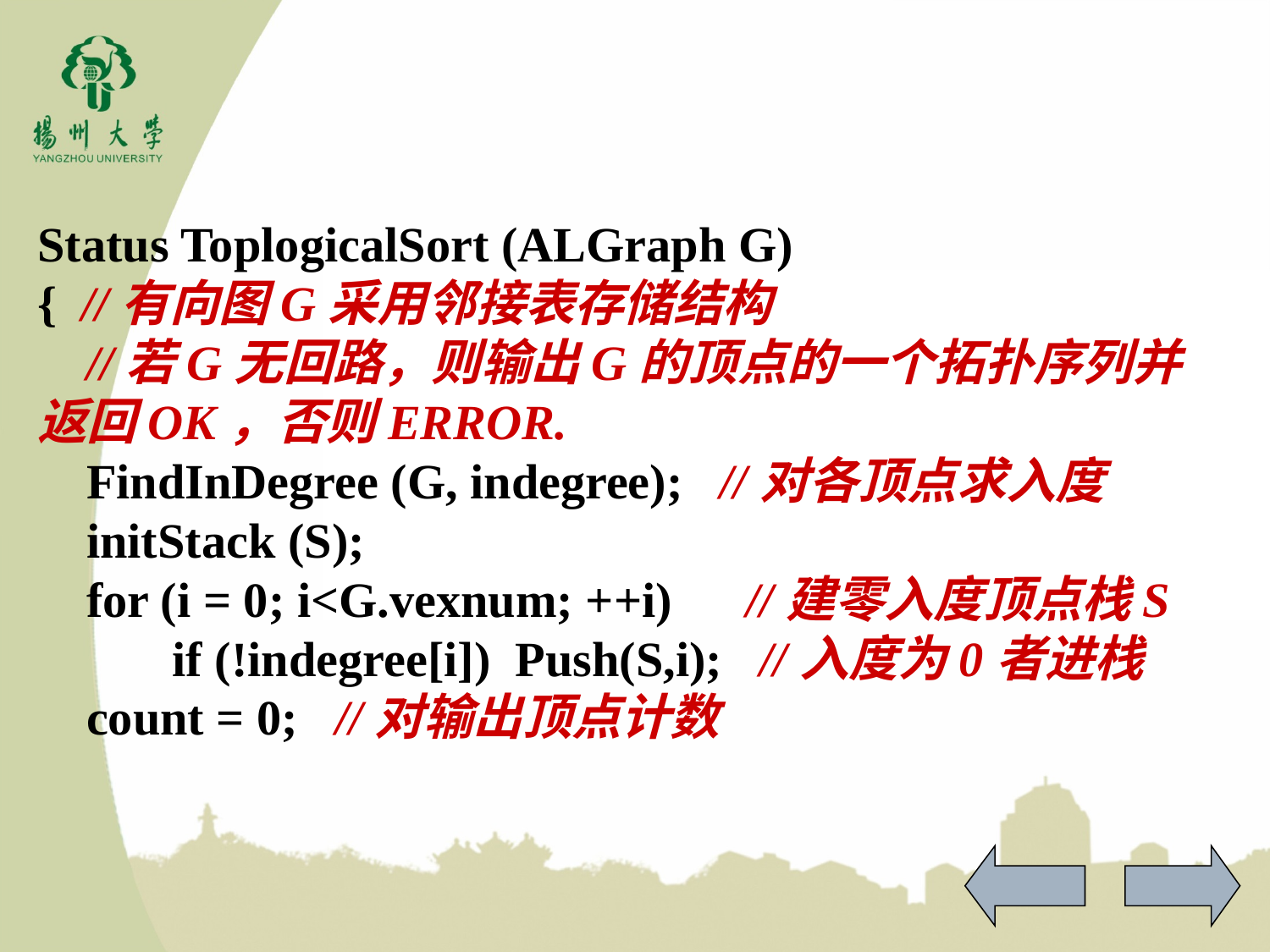

Status ToplogicalSort (ALGraph G)
{  //有向图G采用邻接表存储结构
    //若G无回路，则输出G的顶点的一个拓扑序列并返回OK，否则ERROR.
    FindInDegree (G, indegree);   //对各顶点求入度
    initStack (S);
    for (i = 0; i<G.vexnum; ++i)      //建零入度顶点栈S
           if (!indegree[i])  Push(S,i);   //入度为0者进栈
    count = 0;   //对输出顶点计数

56